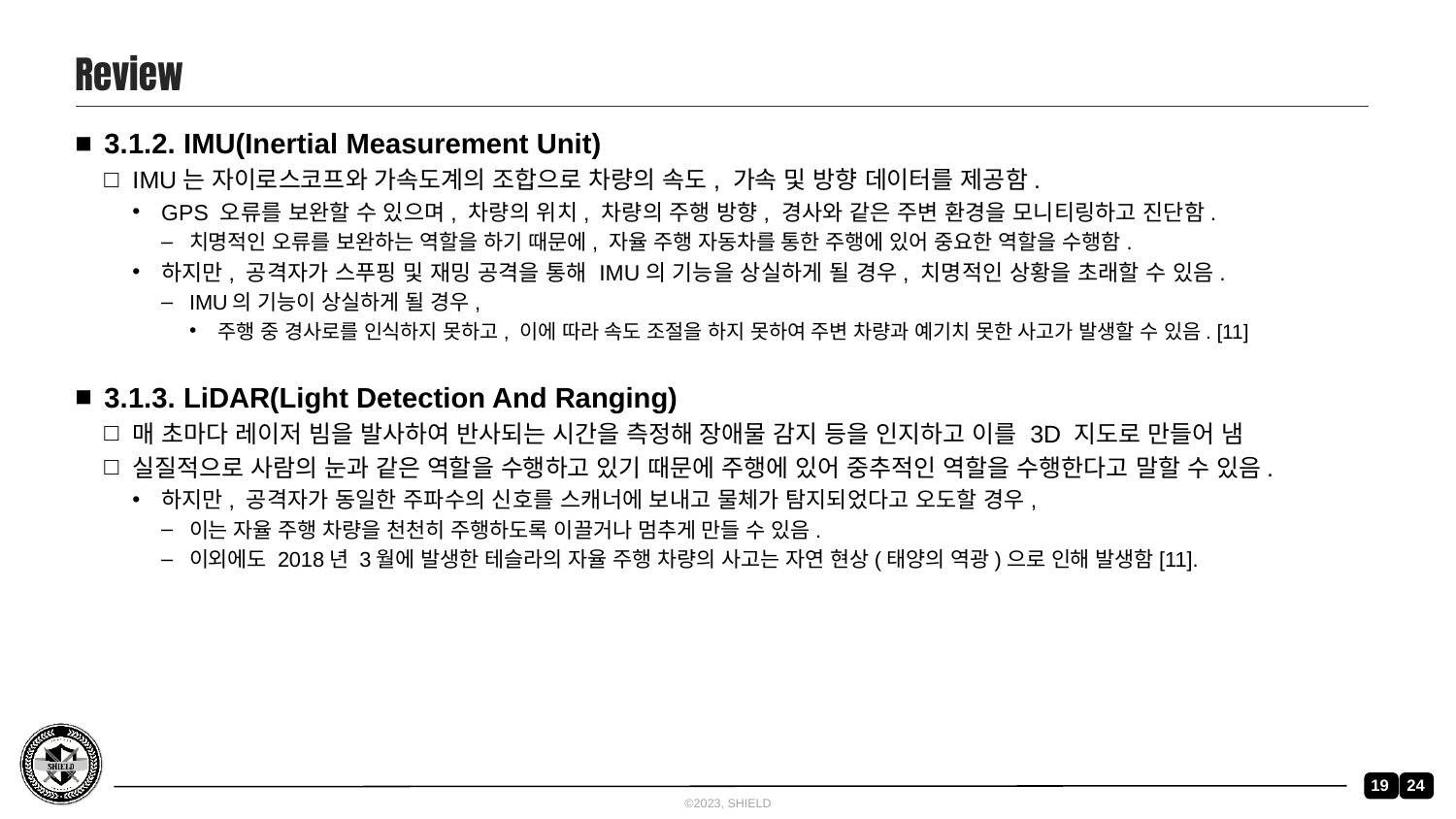

# Review
3.1.2. IMU(Inertial Measurement Unit)
IMU는 자이로스코프와 가속도계의 조합으로 차량의 속도, 가속 및 방향 데이터를 제공함.
GPS 오류를 보완할 수 있으며, 차량의 위치, 차량의 주행 방향, 경사와 같은 주변 환경을 모니티링하고 진단함.
치명적인 오류를 보완하는 역할을 하기 때문에, 자율 주행 자동차를 통한 주행에 있어 중요한 역할을 수행함.
하지만, 공격자가 스푸핑 및 재밍 공격을 통해 IMU의 기능을 상실하게 될 경우, 치명적인 상황을 초래할 수 있음.
IMU의 기능이 상실하게 될 경우,
주행 중 경사로를 인식하지 못하고, 이에 따라 속도 조절을 하지 못하여 주변 차량과 예기치 못한 사고가 발생할 수 있음. [11]

3.1.3. LiDAR(Light Detection And Ranging)
매 초마다 레이저 빔을 발사하여 반사되는 시간을 측정해 장애물 감지 등을 인지하고 이를 3D 지도로 만들어 냄
실질적으로 사람의 눈과 같은 역할을 수행하고 있기 때문에 주행에 있어 중추적인 역할을 수행한다고 말할 수 있음.
하지만, 공격자가 동일한 주파수의 신호를 스캐너에 보내고 물체가 탐지되었다고 오도할 경우,
이는 자율 주행 차량을 천천히 주행하도록 이끌거나 멈추게 만들 수 있음.
이외에도 2018년 3월에 발생한 테슬라의 자율 주행 차량의 사고는 자연 현상(태양의 역광)으로 인해 발생함[11].